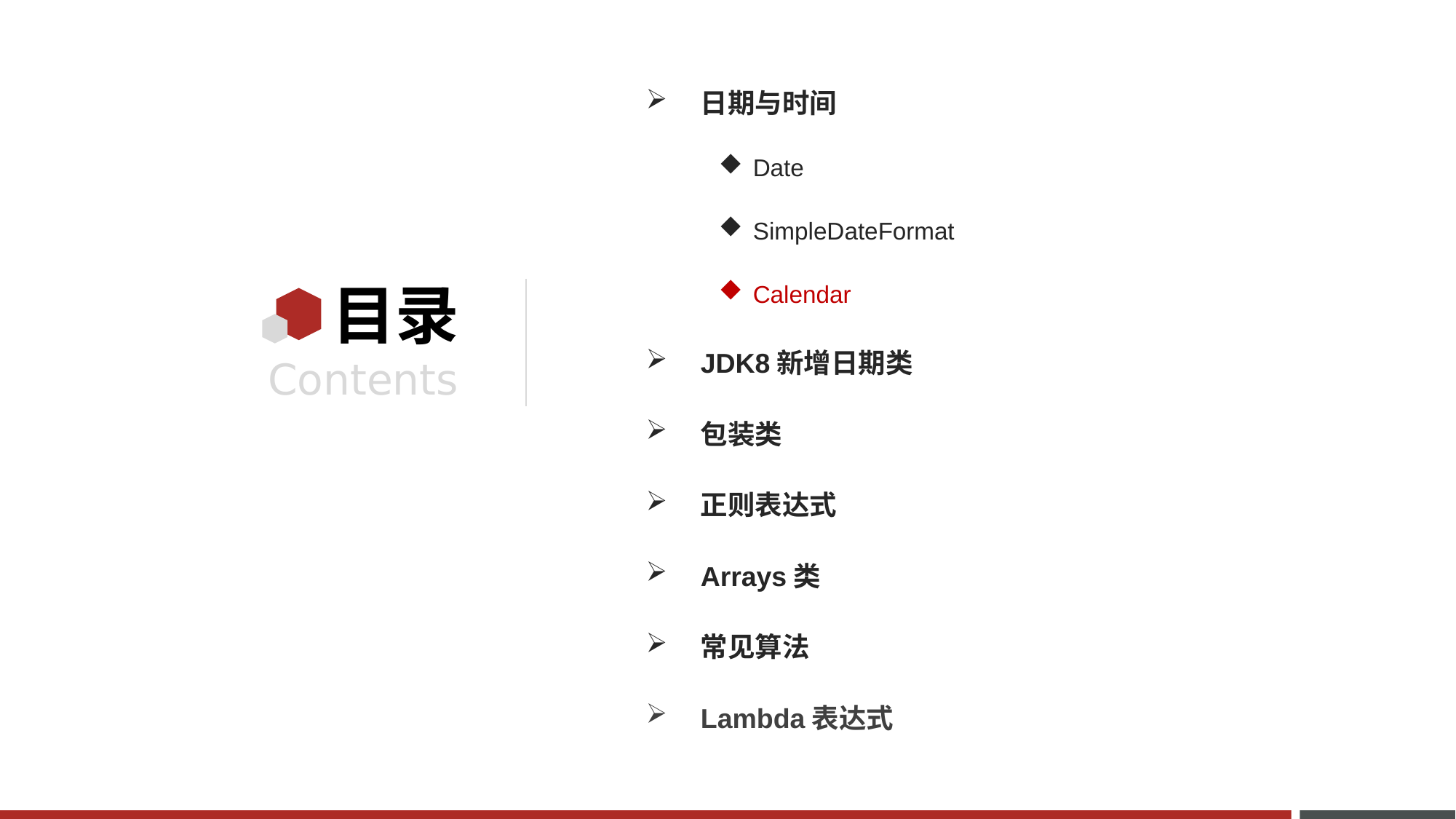

日期与时间
Date
SimpleDateFormat
Calendar
JDK8新增日期类
包装类
正则表达式
Arrays类
常见算法
Lambda表达式